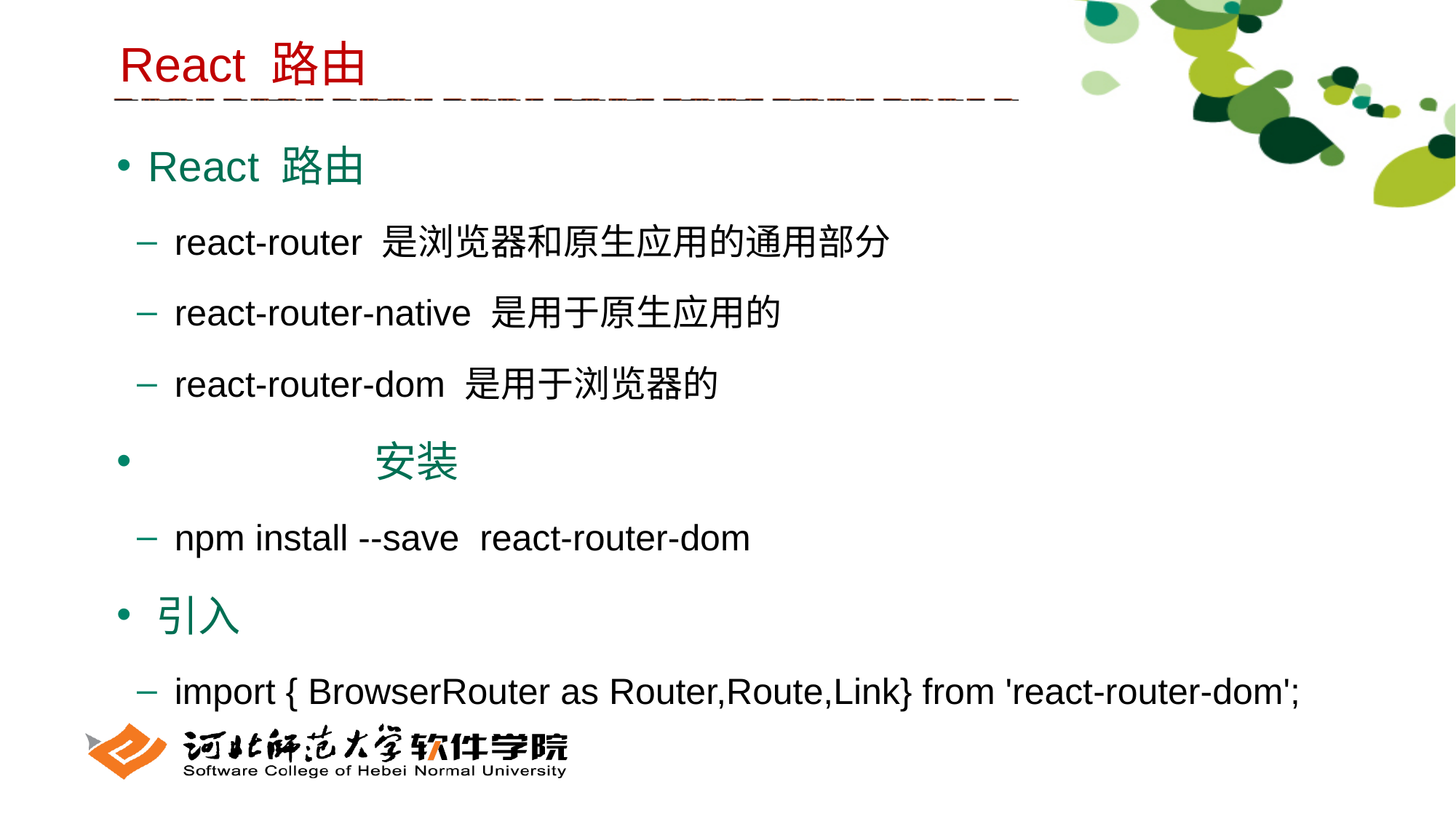

React 路由
 React 路由
 react-router 是浏览器和原生应用的通用部分
 react-router-native 是用于原生应用的
 react-router-dom 是用于浏览器的
		 安装
 npm install --save  react-router-dom
 引入
 import { BrowserRouter as Router,Route,Link} from 'react-router-dom';